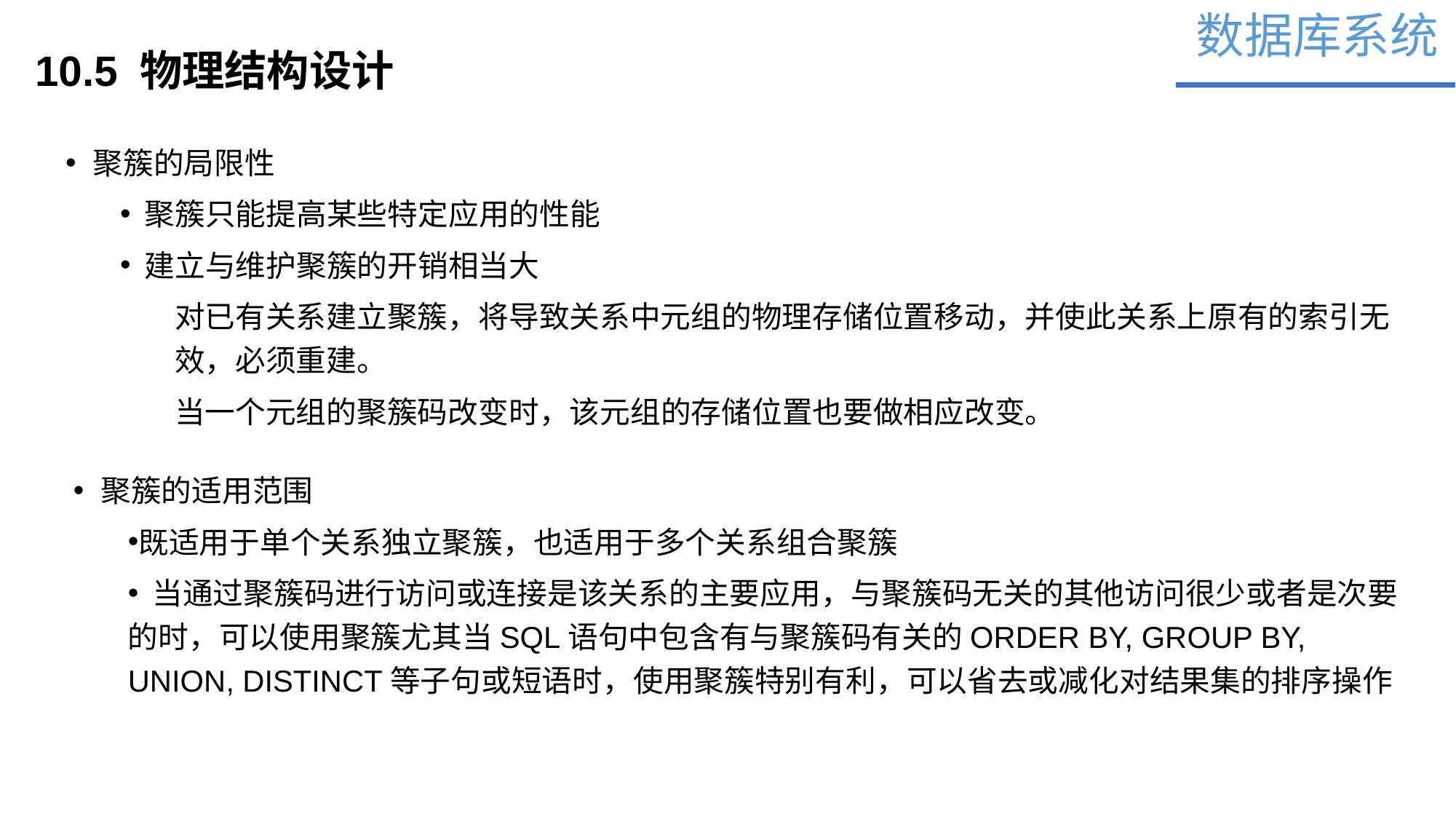

数据库系统
10.5 物理结构设计

聚簇的局限性
 聚簇只能提高某些特定应用的性能
 建立与维护聚簇的开销相当大
对已有关系建立聚簇，将导致关系中元组的物理存储位置移动，并使此关系上原有的索引无效，必须重建。
当一个元组的聚簇码改变时，该元组的存储位置也要做相应改变。
聚簇的适用范围
既适用于单个关系独立聚簇，也适用于多个关系组合聚簇
 当通过聚簇码进行访问或连接是该关系的主要应用，与聚簇码无关的其他访问很少或者是次要的时，可以使用聚簇尤其当SQL语句中包含有与聚簇码有关的ORDER BY, GROUP BY, UNION, DISTINCT等子句或短语时，使用聚簇特别有利，可以省去或减化对结果集的排序操作